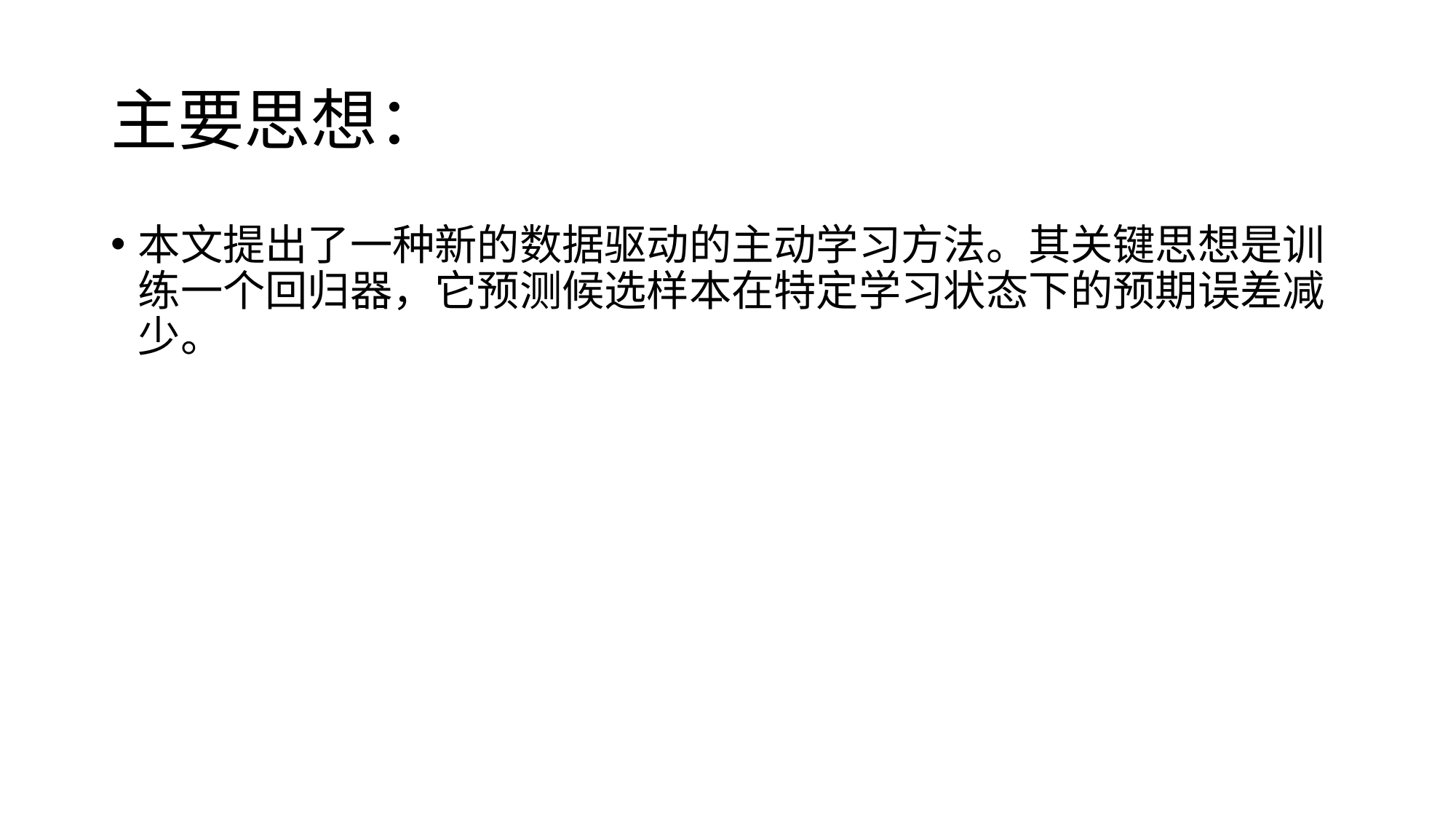

# 主要思想：
本文提出了一种新的数据驱动的主动学习方法。其关键思想是训练一个回归器，它预测候选样本在特定学习状态下的预期误差减少。